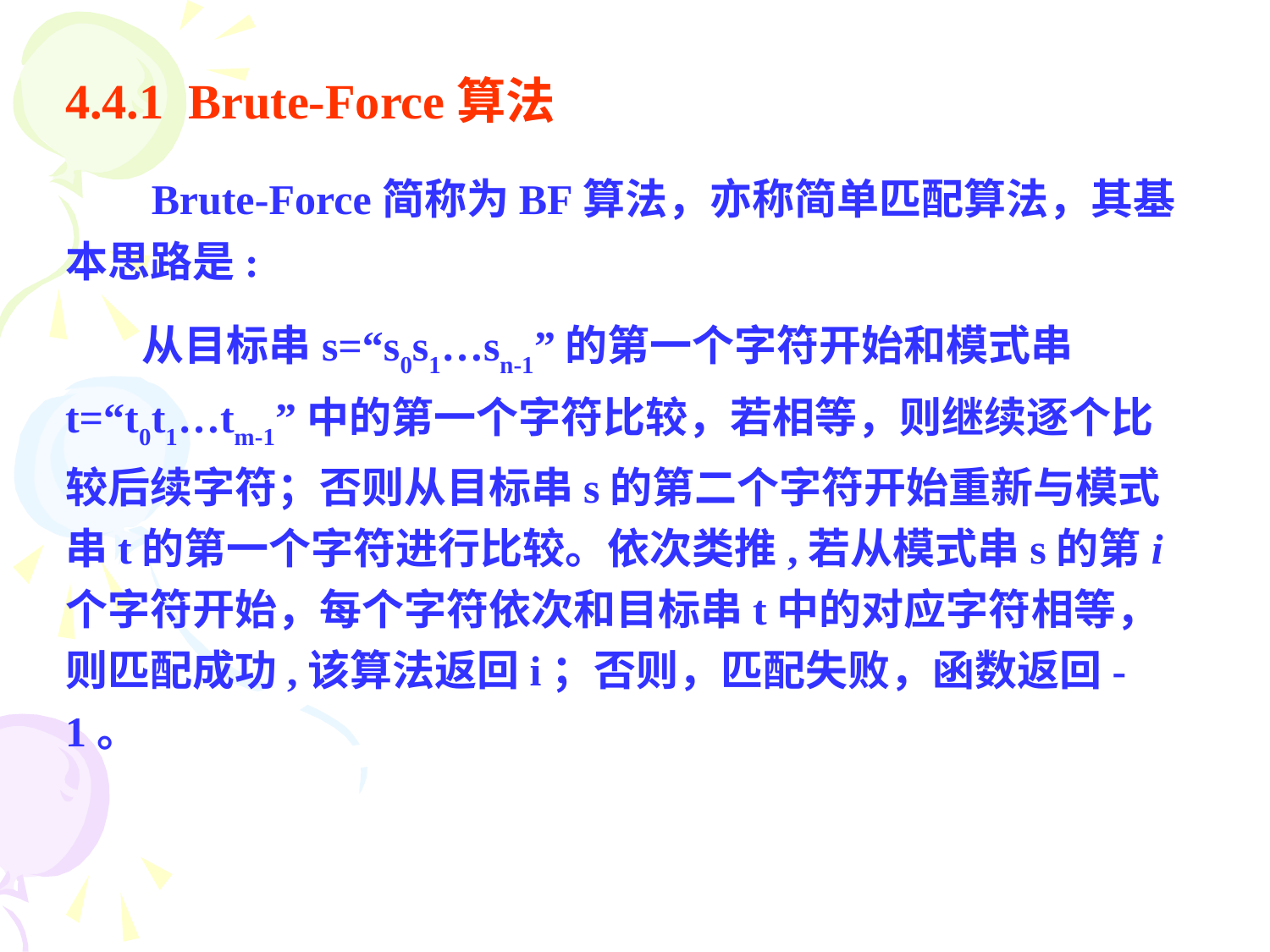

4.4.1  Brute-Force算法
       Brute-Force简称为BF算法，亦称简单匹配算法，其基本思路是:
       从目标串s=“s0s1…sn-1”的第一个字符开始和模式串t=“t0t1…tm-1”中的第一个字符比较，若相等，则继续逐个比较后续字符；否则从目标串s的第二个字符开始重新与模式串t的第一个字符进行比较。依次类推,若从模式串s的第i个字符开始，每个字符依次和目标串t中的对应字符相等，则匹配成功,该算法返回i；否则，匹配失败，函数返回-1。